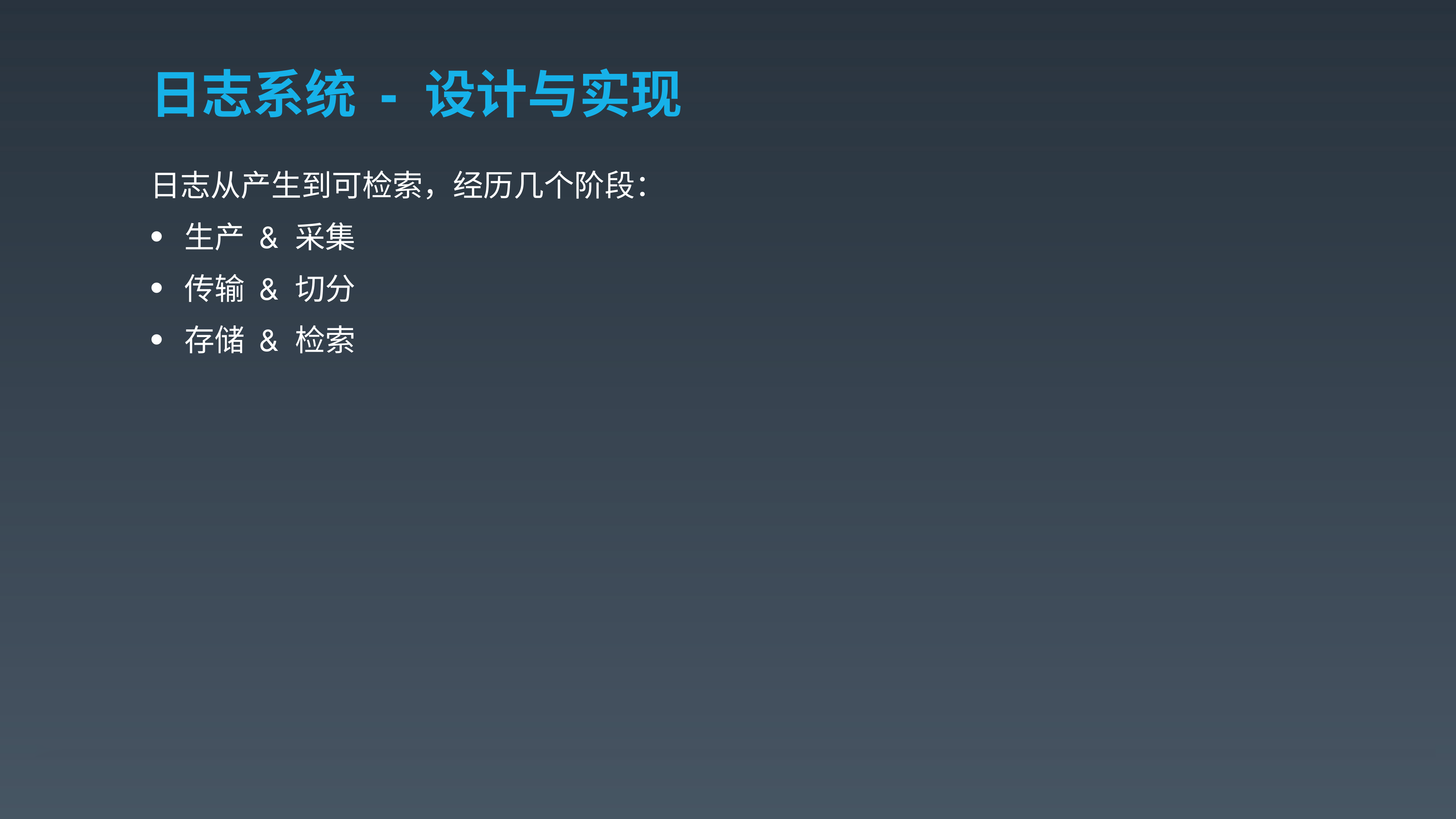

# 日志系统 - 设计与实现
日志从产生到可检索，经历几个阶段：
生产 & 采集
传输 & 切分
存储 & 检索